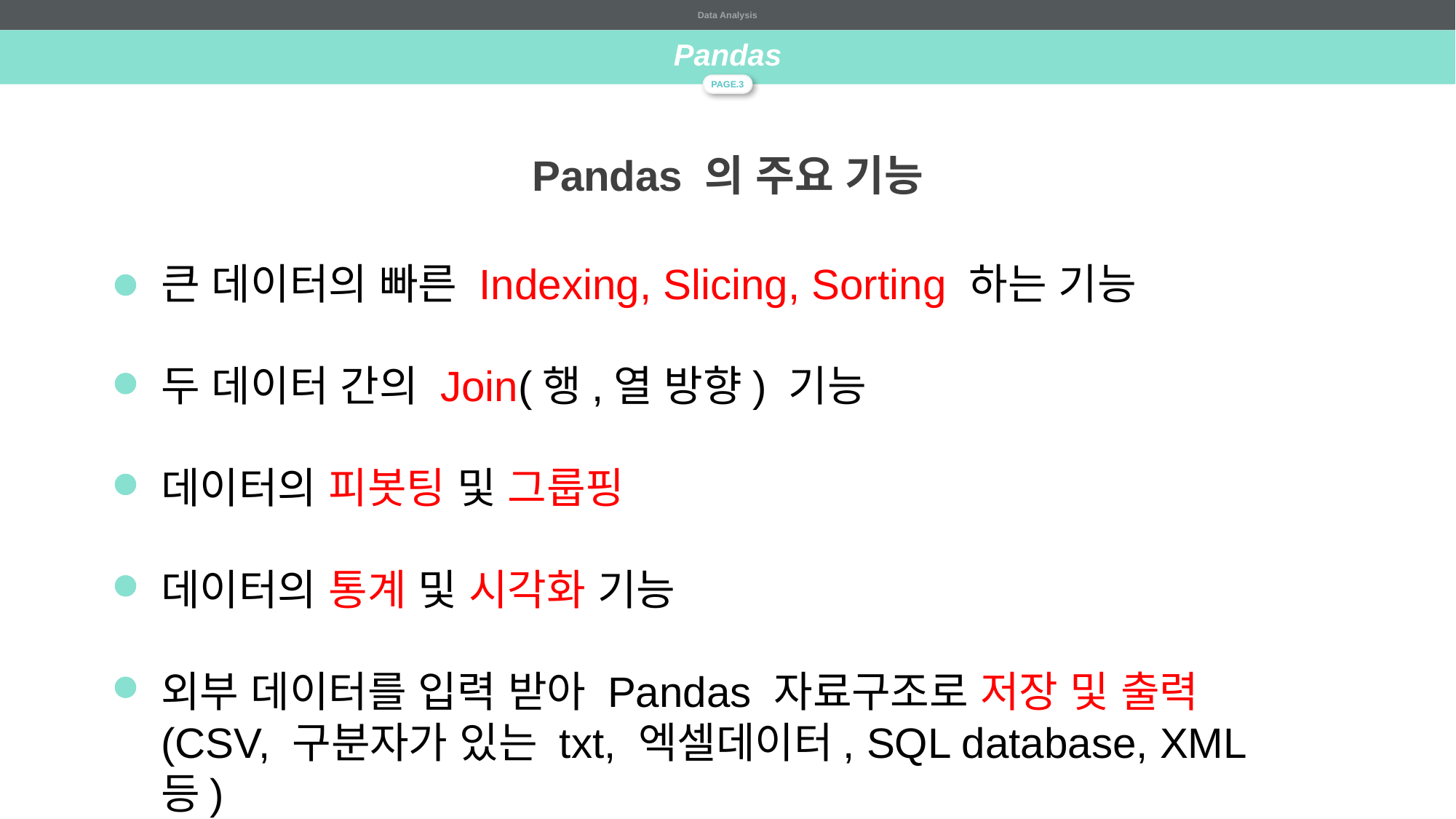

Data Analysis
Pandas
PAGE.3
Pandas 의 주요 기능
큰 데이터의 빠른 Indexing, Slicing, Sorting 하는 기능

두 데이터 간의 Join(행,열 방향) 기능

데이터의 피봇팅 및 그룹핑

데이터의 통계 및 시각화 기능

외부 데이터를 입력 받아 Pandas 자료구조로 저장 및 출력(CSV, 구분자가 있는 txt, 엑셀데이터, SQL database, XML 등)